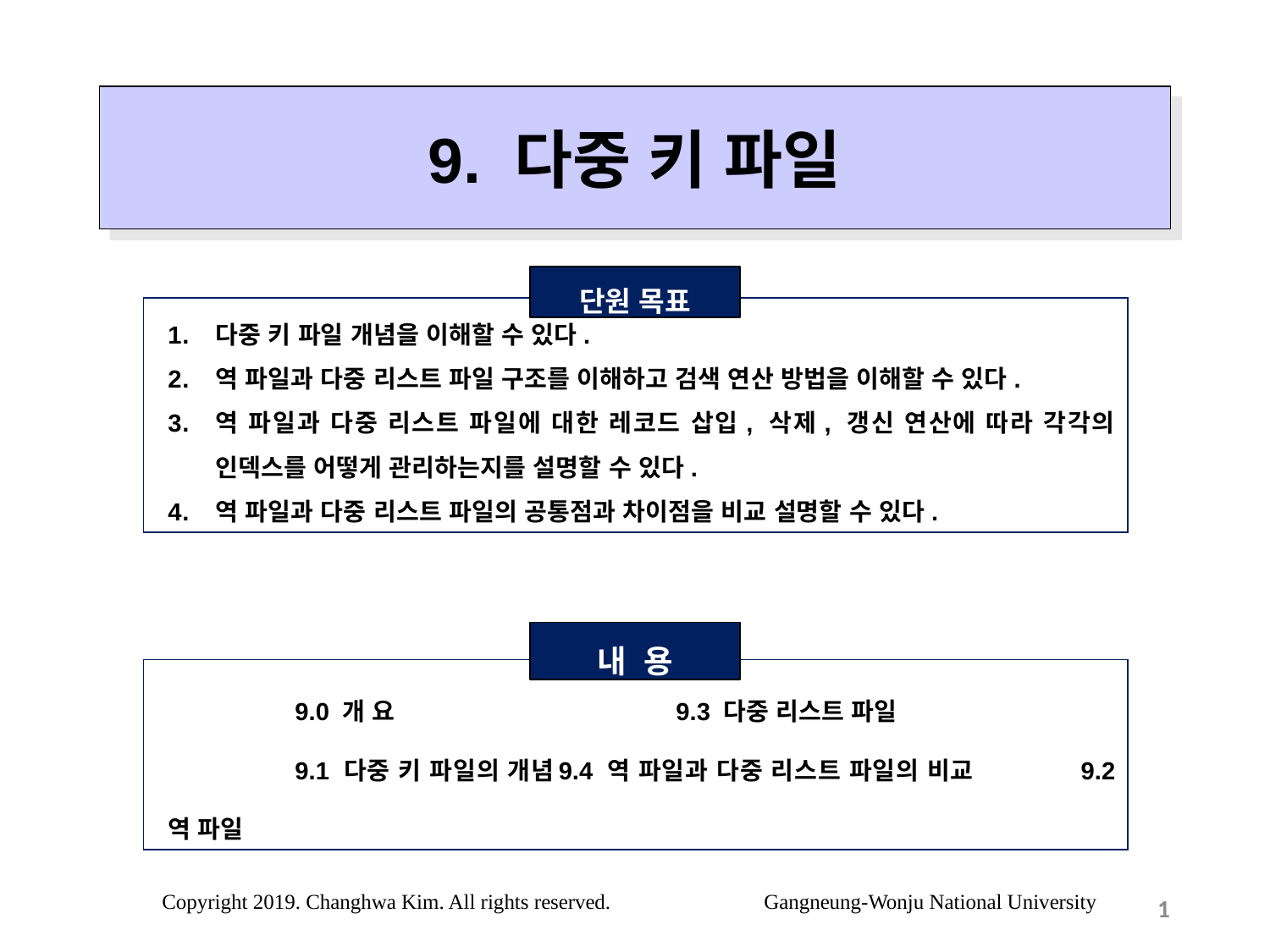

9. 다중 키 파일
단원 목표
다중 키 파일 개념을 이해할 수 있다.
역 파일과 다중 리스트 파일 구조를 이해하고 검색 연산 방법을 이해할 수 있다.
역 파일과 다중 리스트 파일에 대한 레코드 삽입, 삭제, 갱신 연산에 따라 각각의 인덱스를 어떻게 관리하는지를 설명할 수 있다.
역 파일과 다중 리스트 파일의 공통점과 차이점을 비교 설명할 수 있다.
내  용
	9.0 개 요			9.3 다중 리스트 파일
	9.1 다중 키 파일의 개념	9.4 역 파일과 다중 리스트 파일의 비교	9.2 역 파일
Copyright 2019. Changhwa Kim. All rights reserved.                             Gangneung-Wonju National University
1